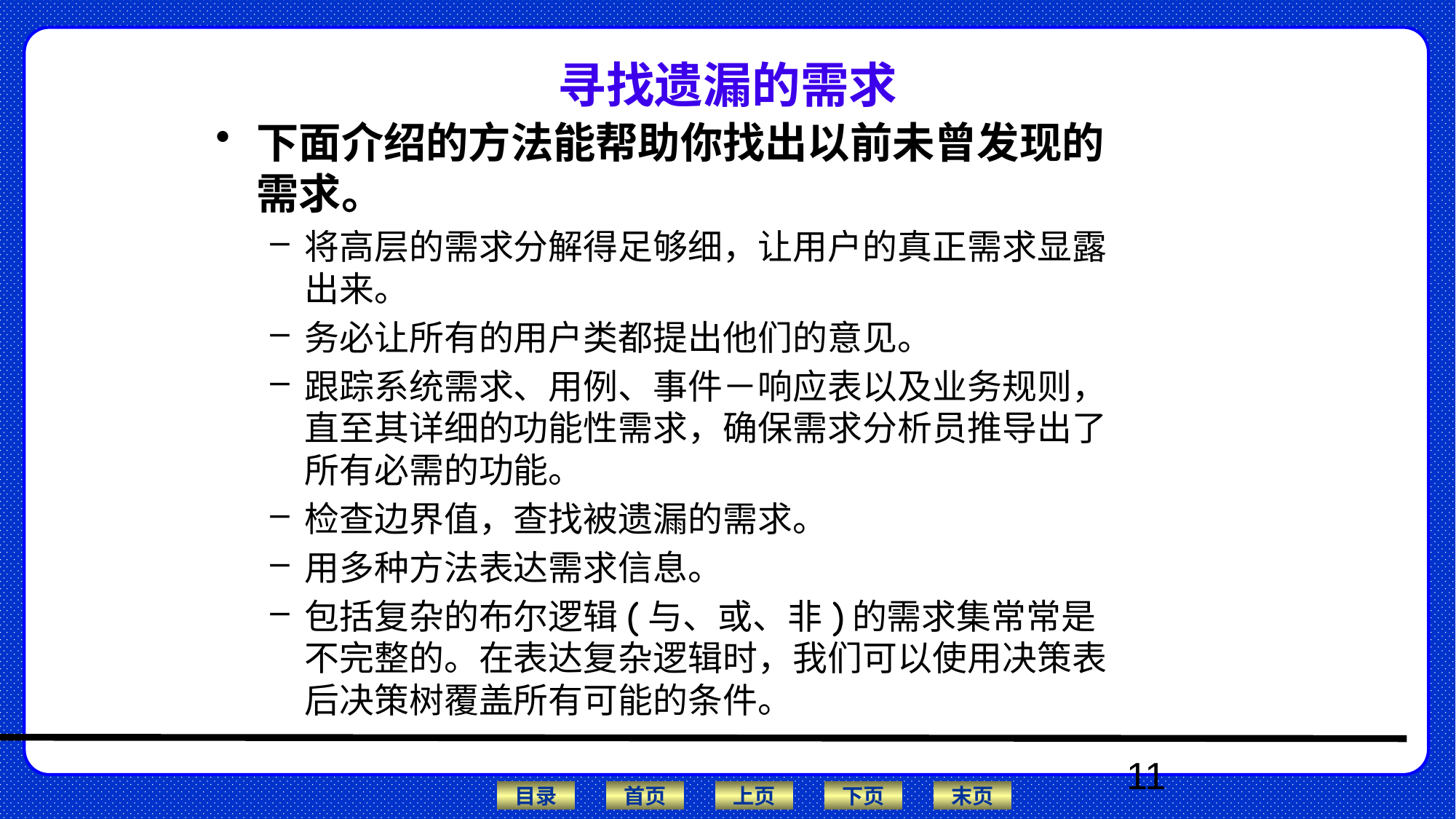

# 寻找遗漏的需求
下面介绍的方法能帮助你找出以前未曾发现的需求。
将高层的需求分解得足够细，让用户的真正需求显露出来。
务必让所有的用户类都提出他们的意见。
跟踪系统需求、用例、事件－响应表以及业务规则，直至其详细的功能性需求，确保需求分析员推导出了所有必需的功能。
检查边界值，查找被遗漏的需求。
用多种方法表达需求信息。
包括复杂的布尔逻辑(与、或、非)的需求集常常是不完整的。在表达复杂逻辑时，我们可以使用决策表后决策树覆盖所有可能的条件。

11